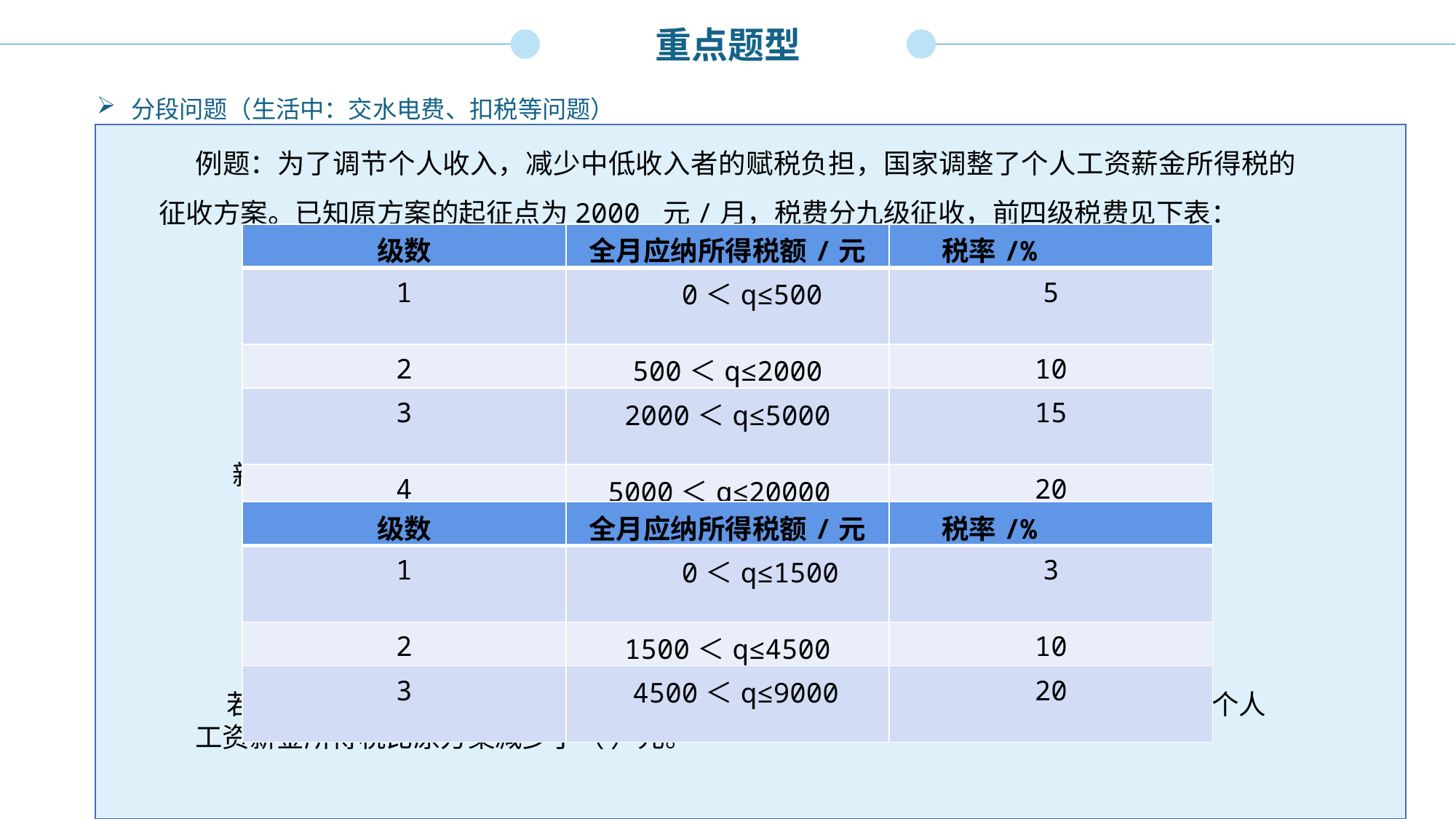

重点题型

分段问题（生活中：交水电费、扣税等问题）
例题：为了调节个人收入，减少中低收入者的赋税负担，国家调整了个人工资薪金所得税的征收方案。已知原方案的起征点为2000 元/月，税费分九级征收，前四级税费见下表：

     新方案的起征点为3500 元/月，税费分七级征收，前三级税费见下表：

    若某人在新方案下每月缴纳的个人工资薪金所得税是 345 元，则此人每月缴纳的个人
工资薪金所得税比原方案减少了（ ）元。

| 级数 | 全月应纳所得税额/元 | 税率/% |
| --- | --- | --- |
| 1 | 0＜q≤500 | 5 |
| 2 | 500＜q≤2000 | 10 |
| 3 | 2000＜q≤5000 | 15 |
| 4 | 5000＜q≤20000 | 20 |
| 级数 | 全月应纳所得税额/元 | 税率/% |
| --- | --- | --- |
| 1 | 0＜q≤1500 | 3 |
| 2 | 1500＜q≤4500 | 10 |
| 3 | 4500＜q≤9000 | 20 |